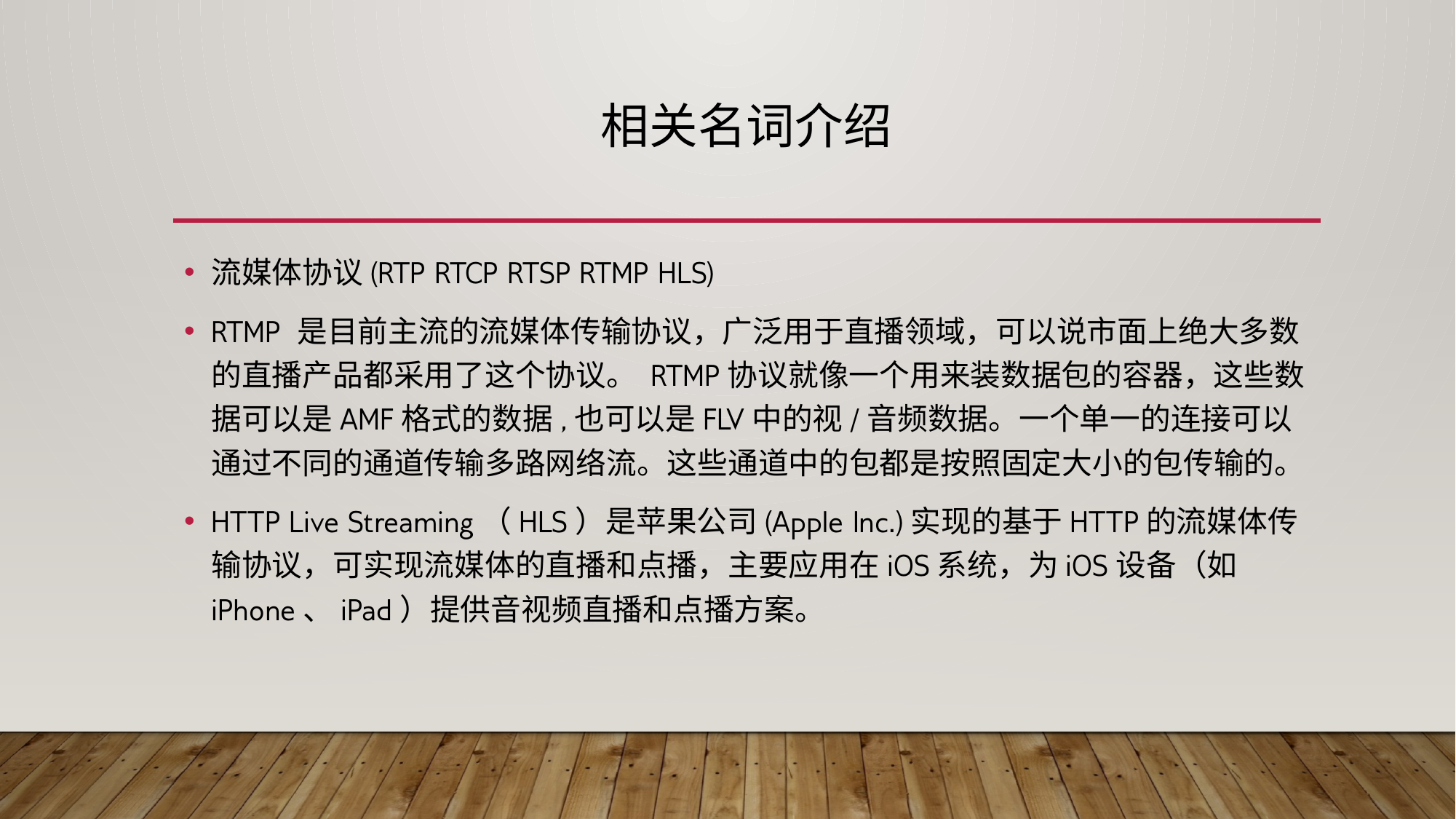

# 相关名词介绍
流媒体协议(RTP RTCP RTSP RTMP HLS)
RTMP 是目前主流的流媒体传输协议，广泛用于直播领域，可以说市面上绝大多数的直播产品都采用了这个协议。 RTMP协议就像一个用来装数据包的容器，这些数据可以是AMF格式的数据,也可以是FLV中的视/音频数据。一个单一的连接可以通过不同的通道传输多路网络流。这些通道中的包都是按照固定大小的包传输的。
HTTP Live Streaming（HLS）是苹果公司(Apple Inc.)实现的基于HTTP的流媒体传输协议，可实现流媒体的直播和点播，主要应用在iOS系统，为iOS设备（如iPhone、iPad）提供音视频直播和点播方案。